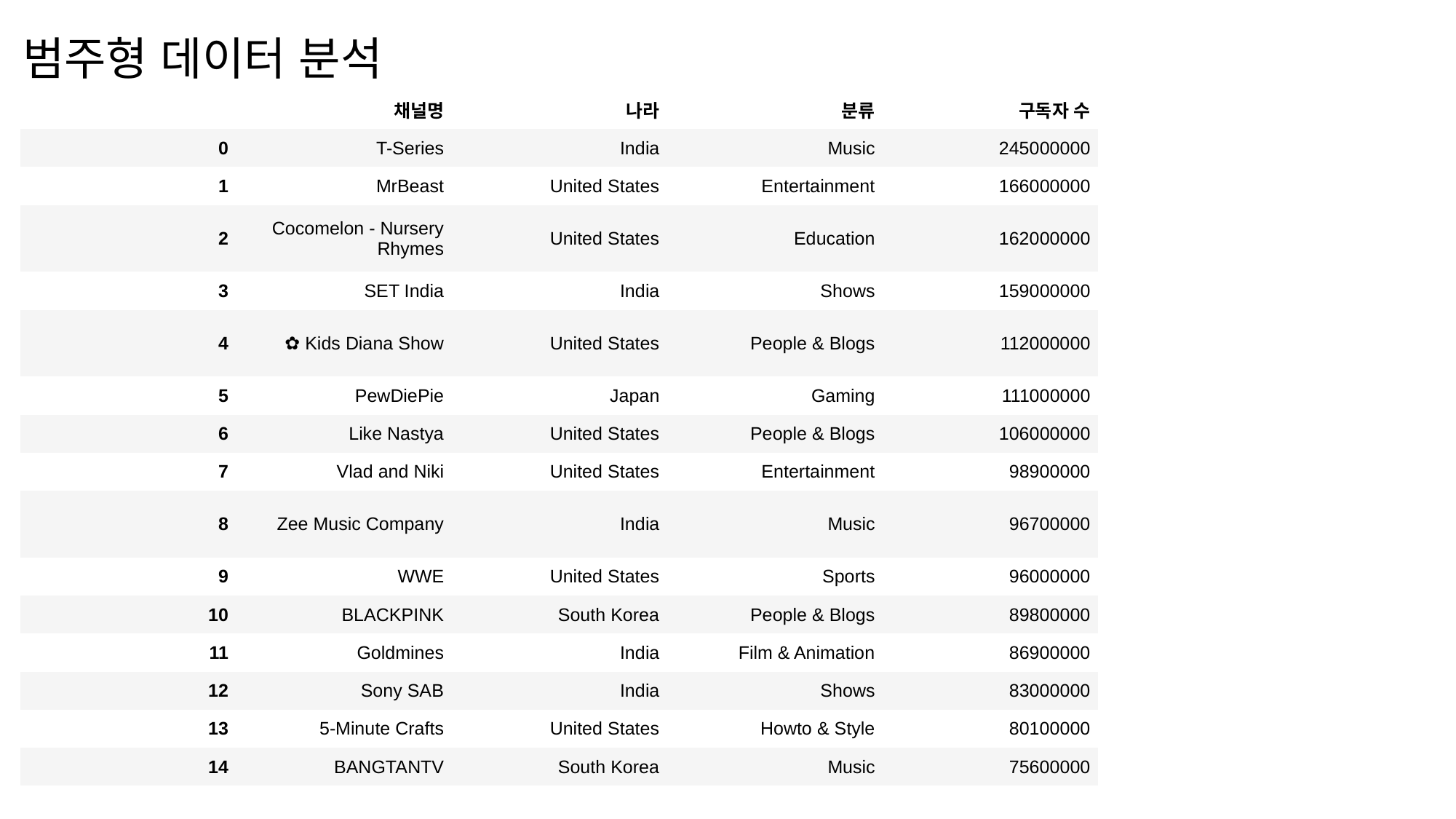

범주형 데이터 분석
|  | 채널명 | 나라 | 분류 | 구독자 수 |
| --- | --- | --- | --- | --- |
| 0 | T-Series | India | Music | 245000000 |
| 1 | MrBeast | United States | Entertainment | 166000000 |
| 2 | Cocomelon - Nursery Rhymes | United States | Education | 162000000 |
| 3 | SET India | India | Shows | 159000000 |
| 4 | ✿ Kids Diana Show | United States | People & Blogs | 112000000 |
| 5 | PewDiePie | Japan | Gaming | 111000000 |
| 6 | Like Nastya | United States | People & Blogs | 106000000 |
| 7 | Vlad and Niki | United States | Entertainment | 98900000 |
| 8 | Zee Music Company | India | Music | 96700000 |
| 9 | WWE | United States | Sports | 96000000 |
| 10 | BLACKPINK | South Korea | People & Blogs | 89800000 |
| 11 | Goldmines | India | Film & Animation | 86900000 |
| 12 | Sony SAB | India | Shows | 83000000 |
| 13 | 5-Minute Crafts | United States | Howto & Style | 80100000 |
| 14 | BANGTANTV | South Korea | Music | 75600000 |